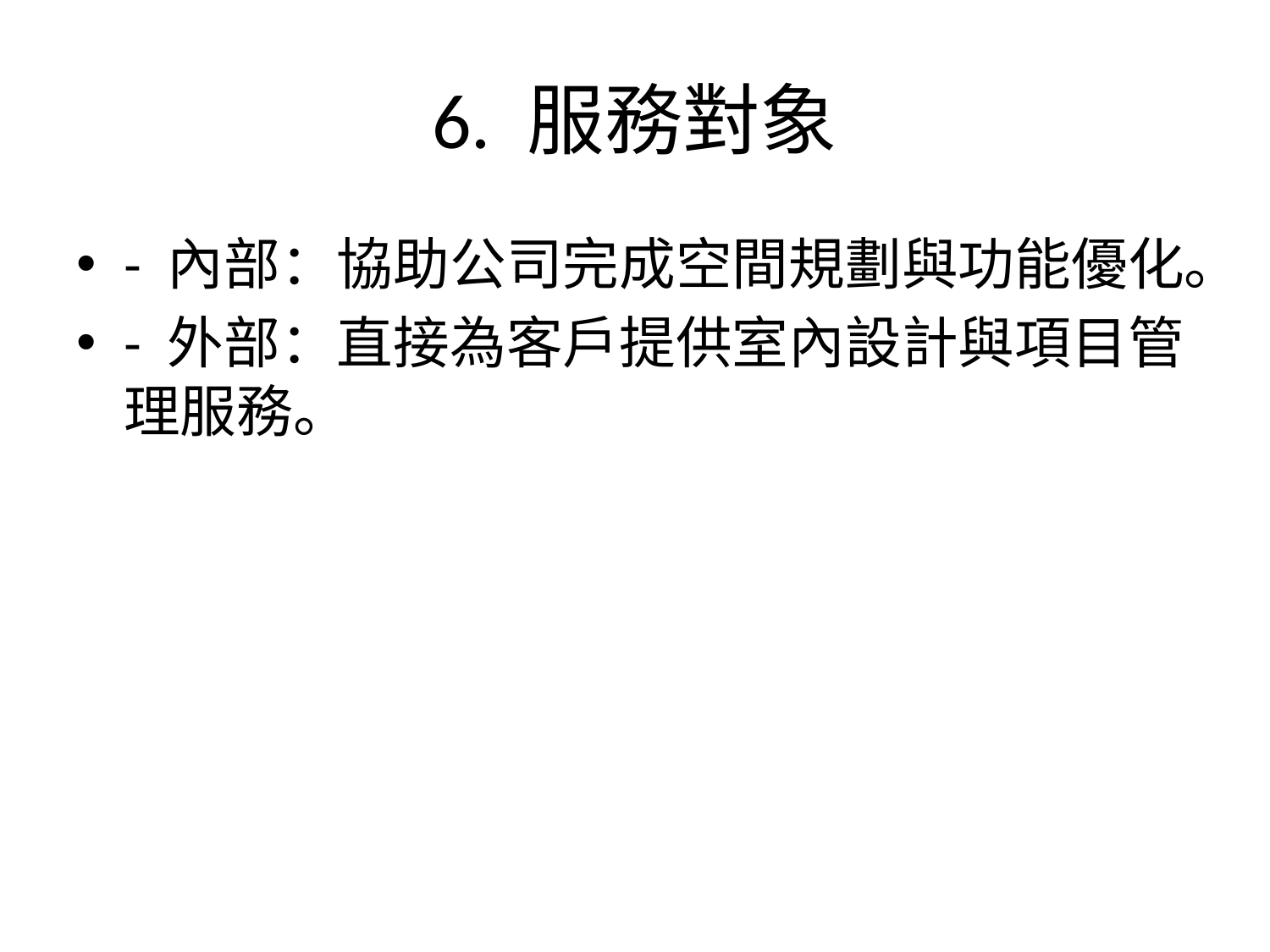

# 6. 服務對象
- 內部：協助公司完成空間規劃與功能優化。
- 外部：直接為客戶提供室內設計與項目管理服務。